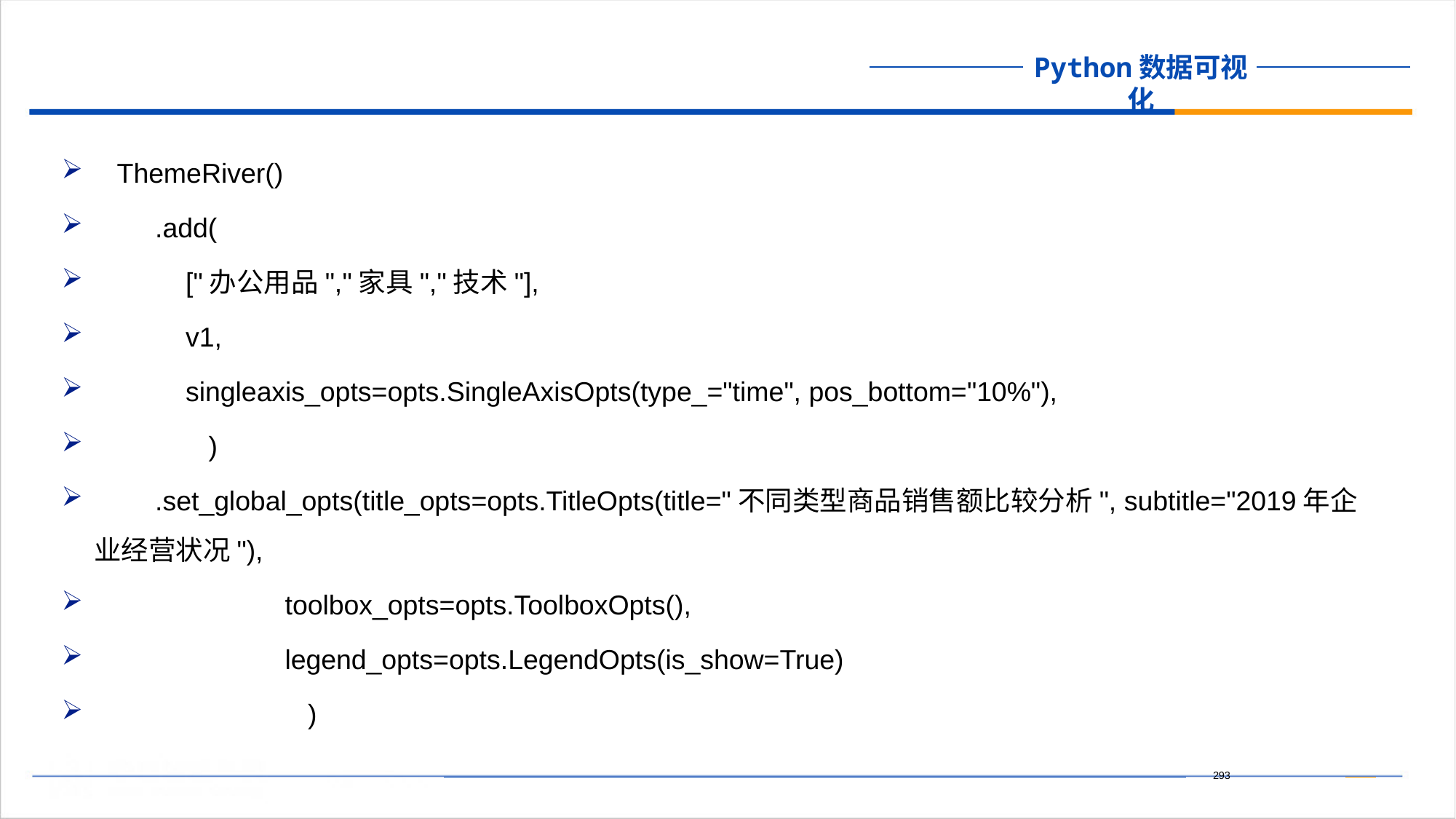

ThemeRiver()
        .add(
            ["办公用品","家具","技术"],
            v1,
            singleaxis_opts=opts.SingleAxisOpts(type_="time", pos_bottom="10%"),
               )
        .set_global_opts(title_opts=opts.TitleOpts(title="不同类型商品销售额比较分析", subtitle="2019年企业经营状况"),
                         toolbox_opts=opts.ToolboxOpts(),
                         legend_opts=opts.LegendOpts(is_show=True)
                            )